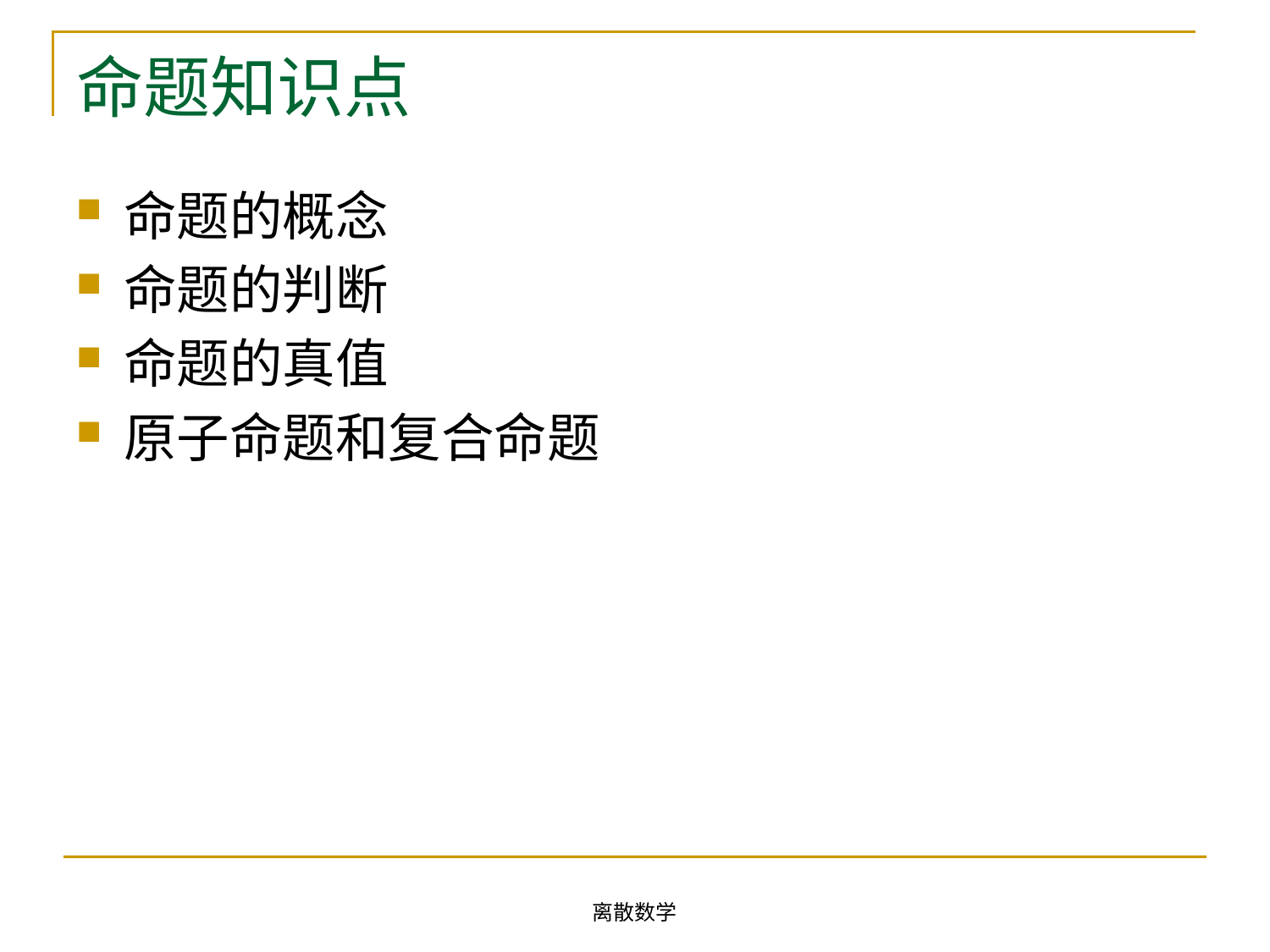

# 命题知识点
命题的概念
命题的判断
命题的真值
原子命题和复合命题

7
离散数学